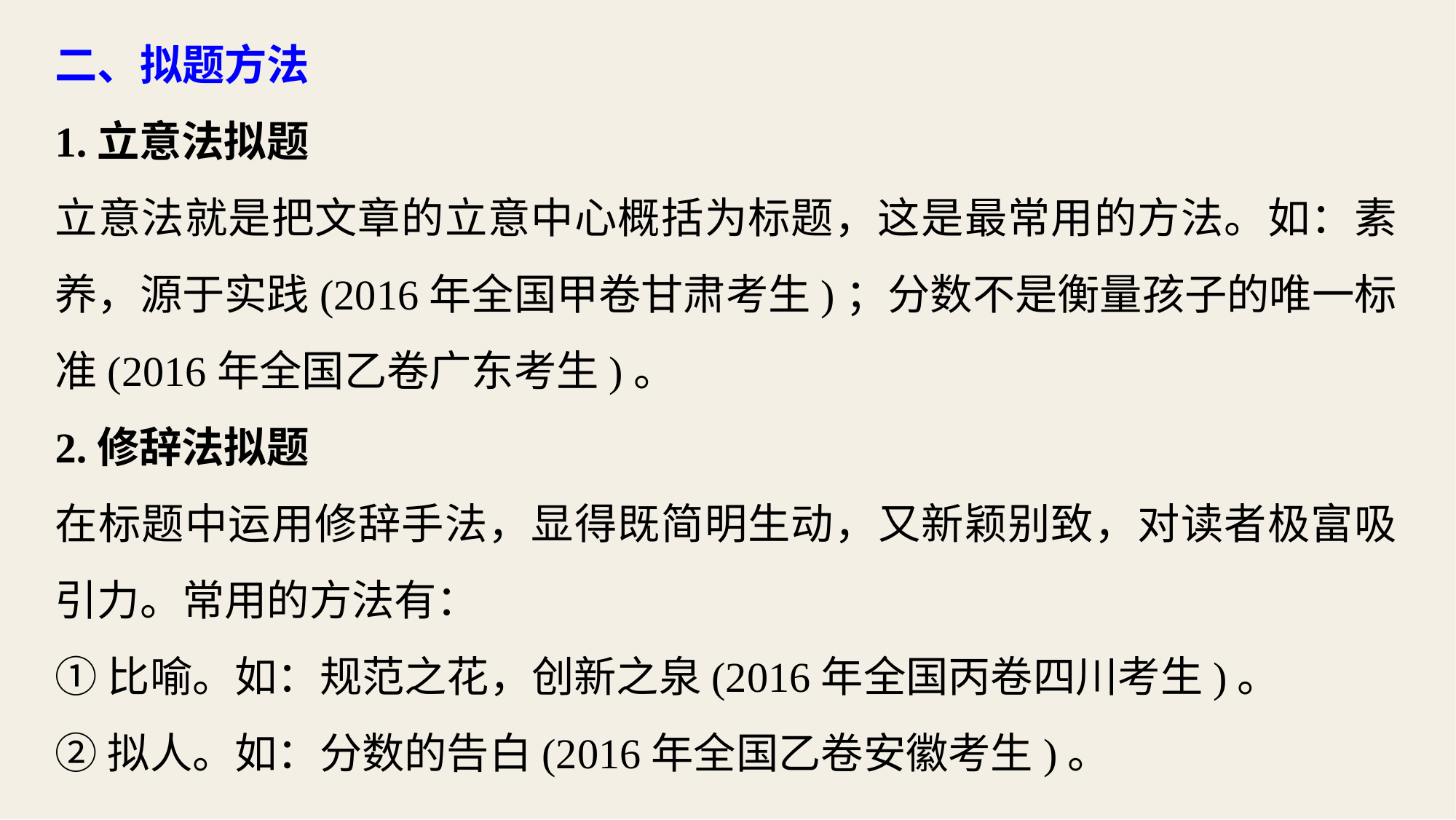

二、拟题方法
1.立意法拟题
立意法就是把文章的立意中心概括为标题，这是最常用的方法。如：素养，源于实践(2016年全国甲卷甘肃考生)；分数不是衡量孩子的唯一标准(2016年全国乙卷广东考生)。
2.修辞法拟题
在标题中运用修辞手法，显得既简明生动，又新颖别致，对读者极富吸引力。常用的方法有：
①比喻。如：规范之花，创新之泉(2016年全国丙卷四川考生)。
②拟人。如：分数的告白(2016年全国乙卷安徽考生)。